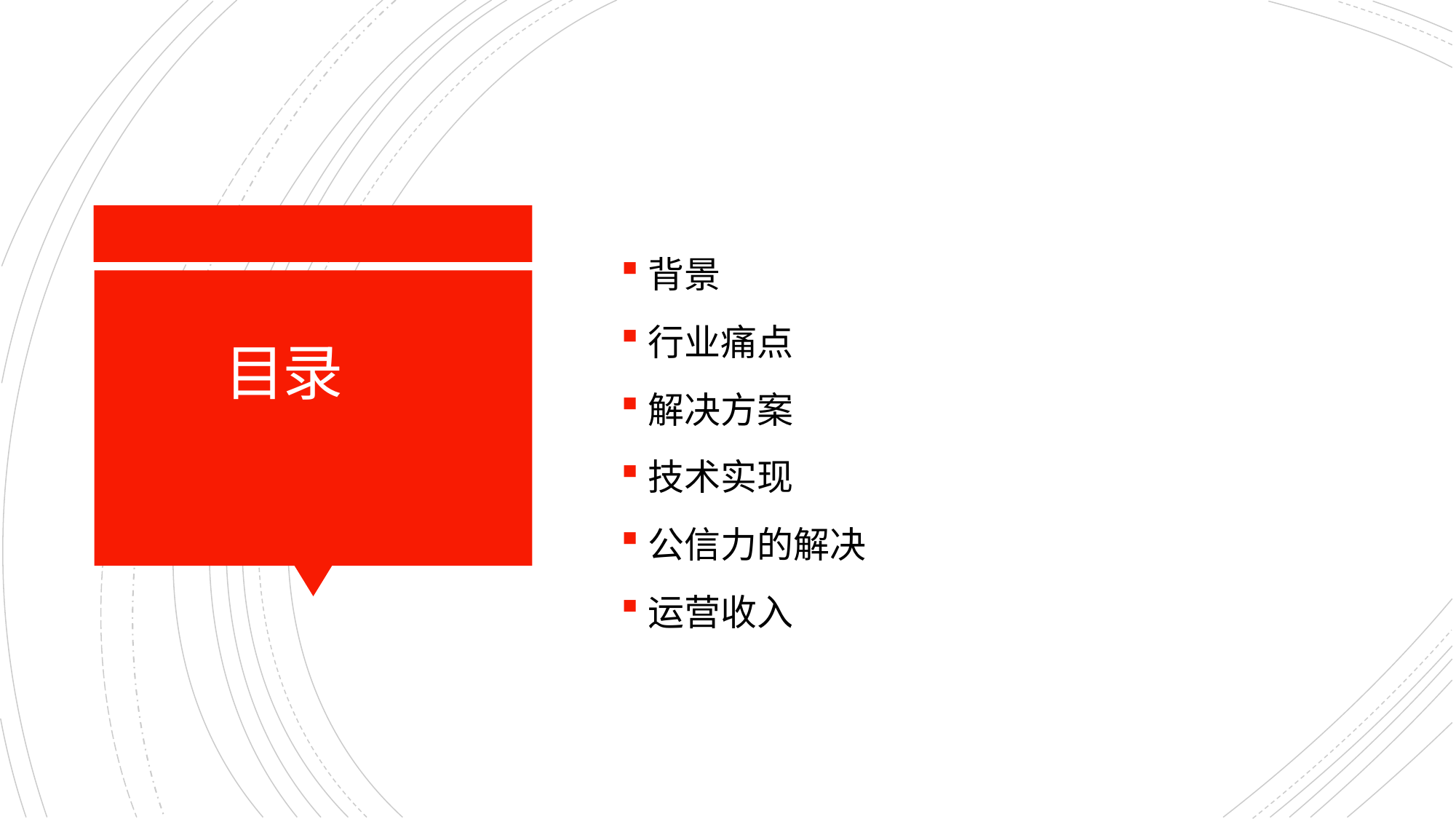

背景
行业痛点
解决方案
技术实现
公信力的解决
运营收入

# 目录